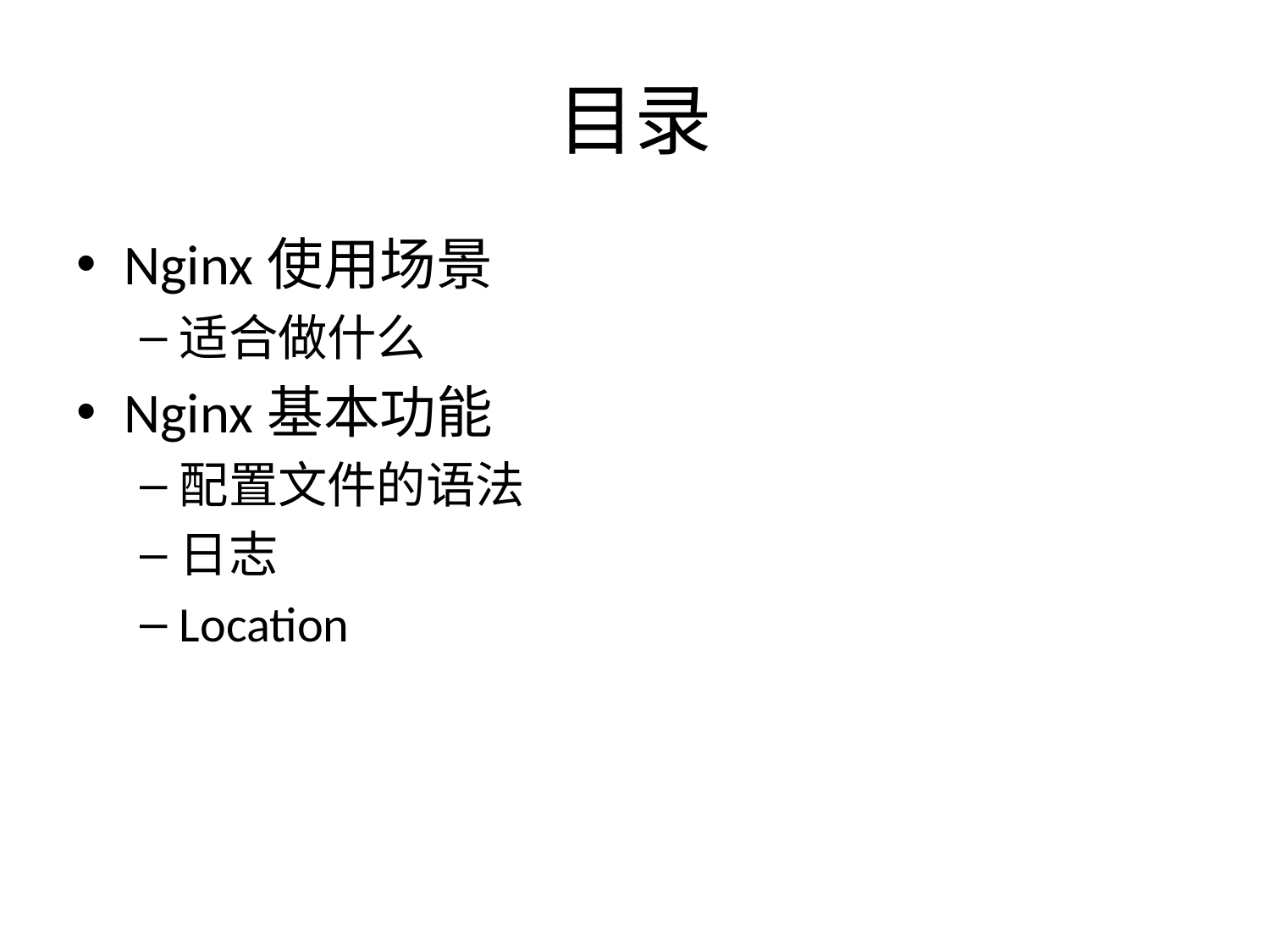

# 目录
Nginx使用场景
适合做什么
Nginx基本功能
配置文件的语法
日志
Location